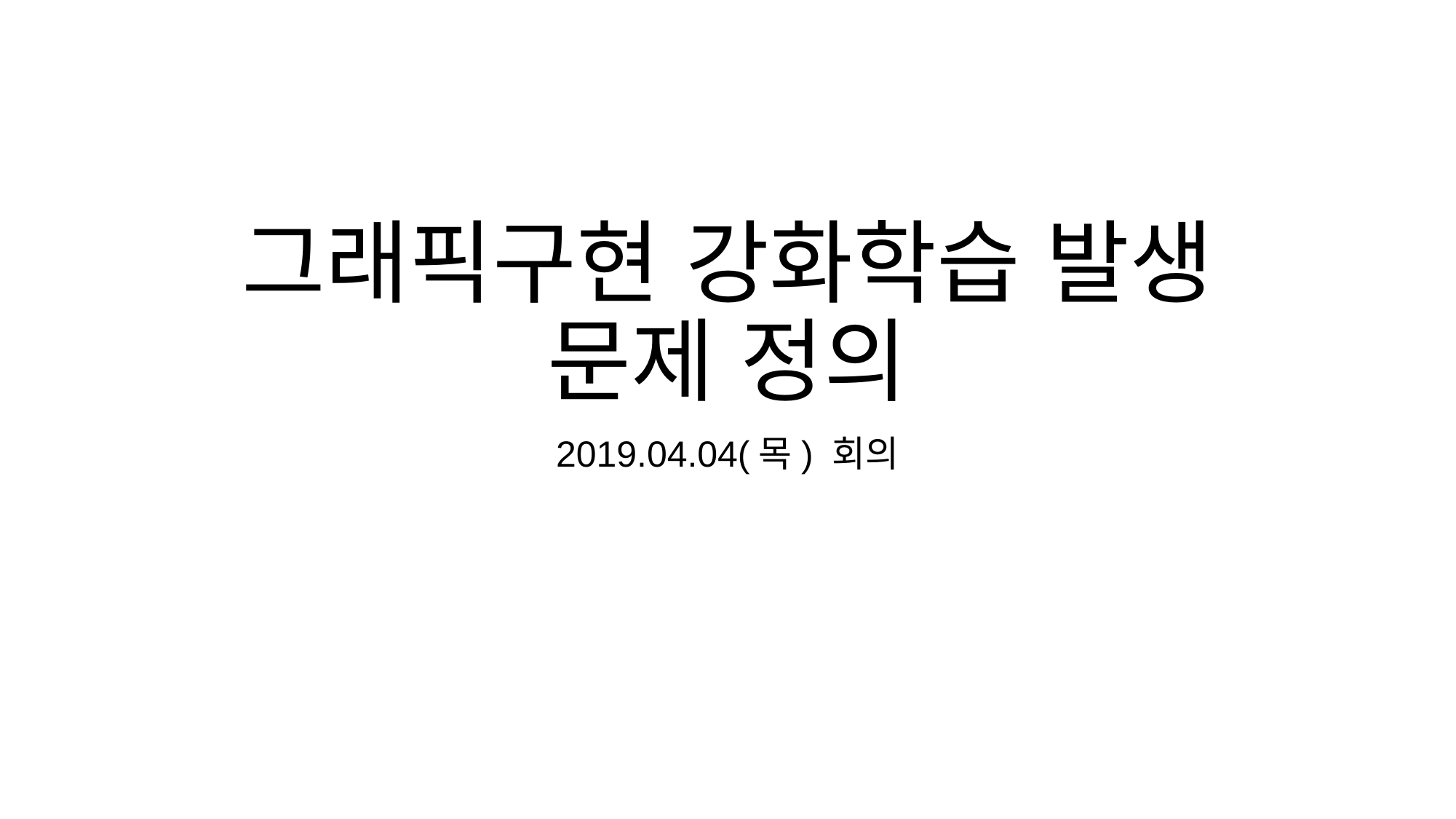

# 그래픽구현 강화학습 발생 문제 정의
2019.04.04(목) 회의